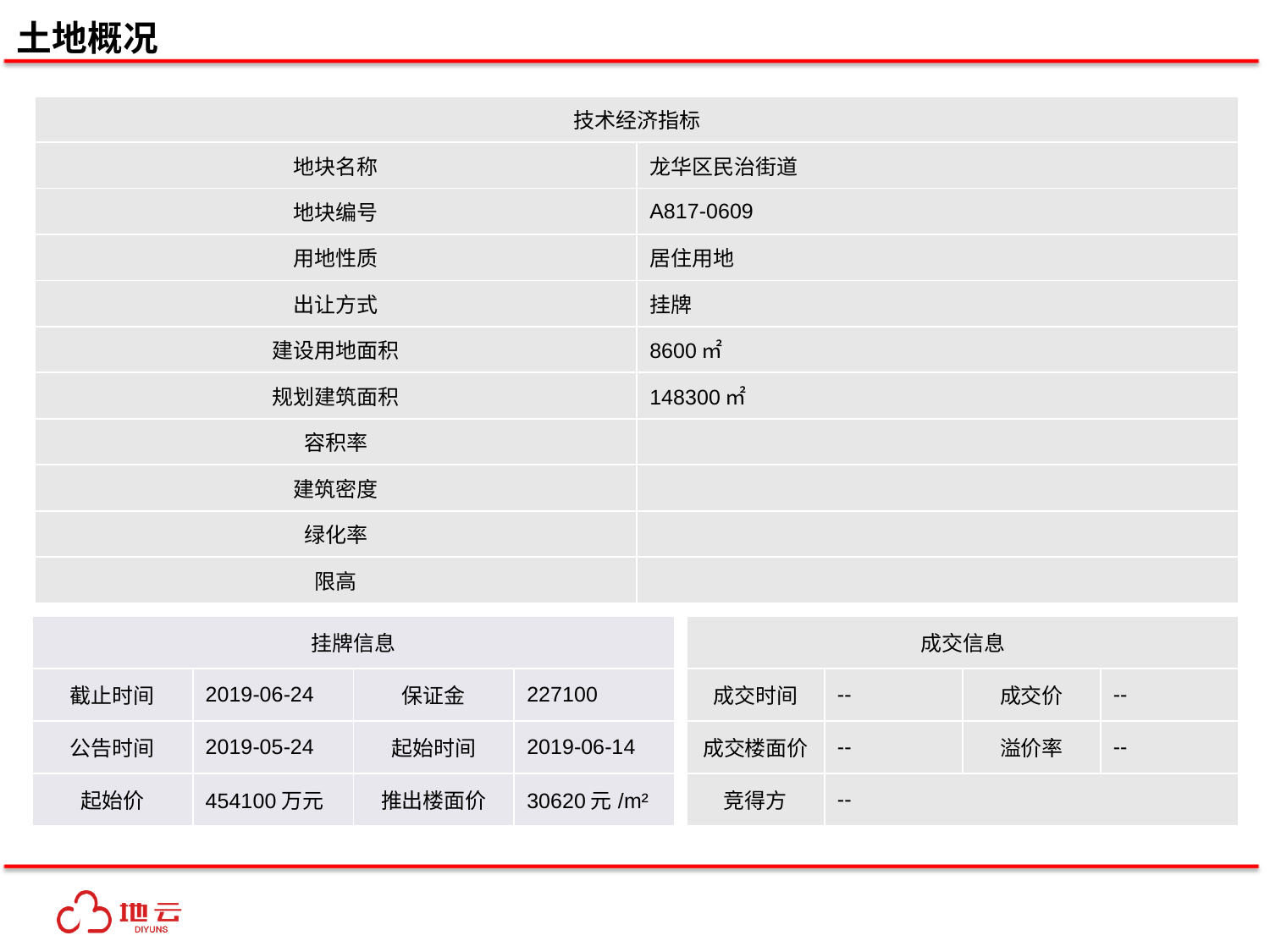

土地概况
| 技术经济指标 |  |
| --- | --- |
| 地块名称 | 龙华区民治街道 |
| 地块编号 | A817-0609 |
| 用地性质 | 居住用地 |
| 出让方式 | 挂牌 |
| 建设用地面积 | 8600㎡ |
| 规划建筑面积 | 148300㎡ |
| 容积率 |  |
| 建筑密度 |  |
| 绿化率 |  |
| 限高 |  |
| 挂牌信息 |  |  |  |
| --- | --- | --- | --- |
| 截止时间 | 2019-06-24 | 保证金 | 227100 |
| 公告时间 | 2019-05-24 | 起始时间 | 2019-06-14 |
| 起始价 | 454100万元 | 推出楼面价 | 30620元/m² |
| 成交信息 |  |  |  |
| --- | --- | --- | --- |
| 成交时间 | -- | 成交价 | -- |
| 成交楼面价 | -- | 溢价率 | -- |
| 竞得方 | -- |  |  |